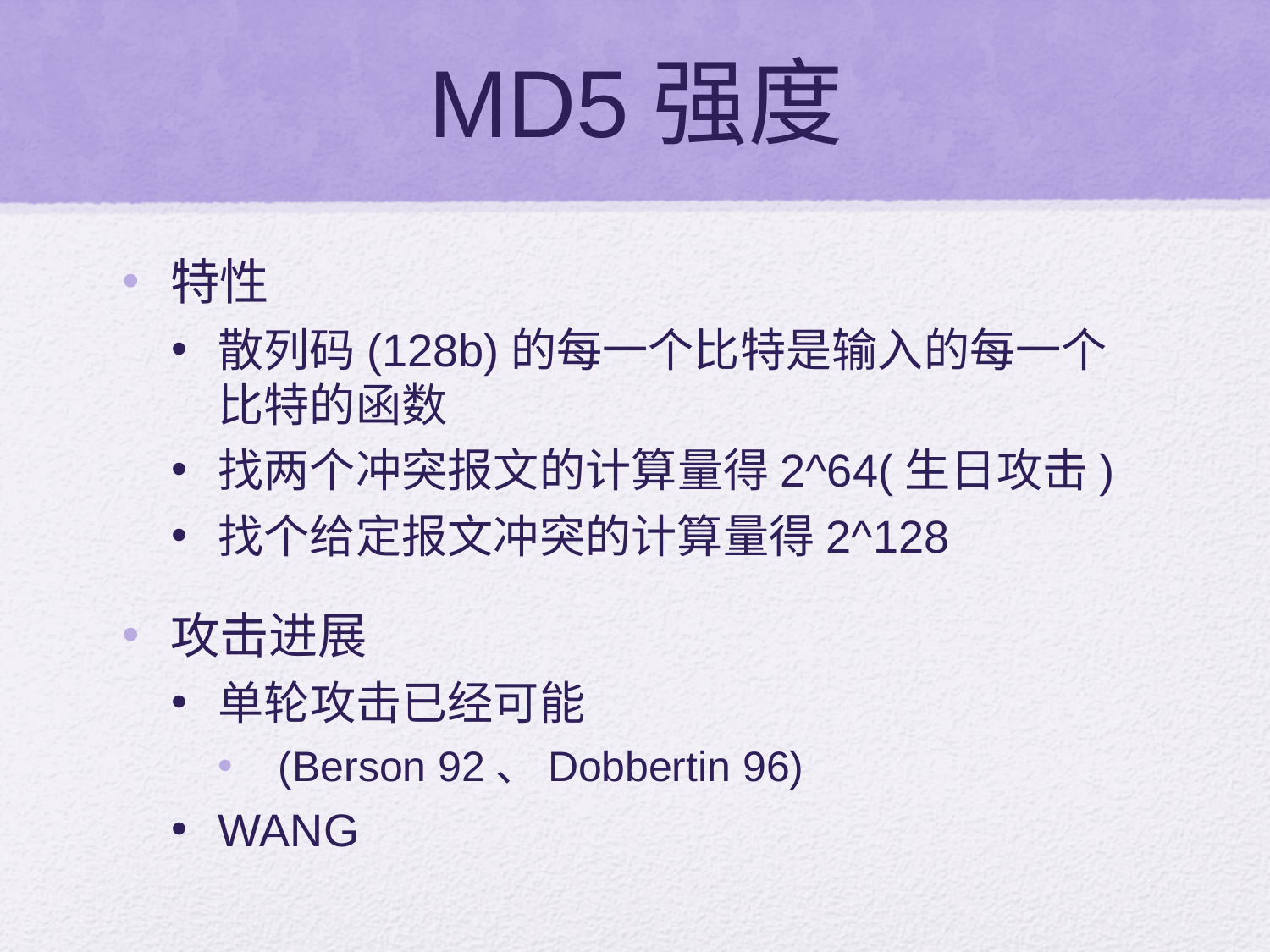

# MD5强度
特性
散列码(128b)的每一个比特是输入的每一个比特的函数
找两个冲突报文的计算量得2^64(生日攻击)
找个给定报文冲突的计算量得2^128
攻击进展
单轮攻击已经可能
 (Berson 92、Dobbertin 96)
WANG